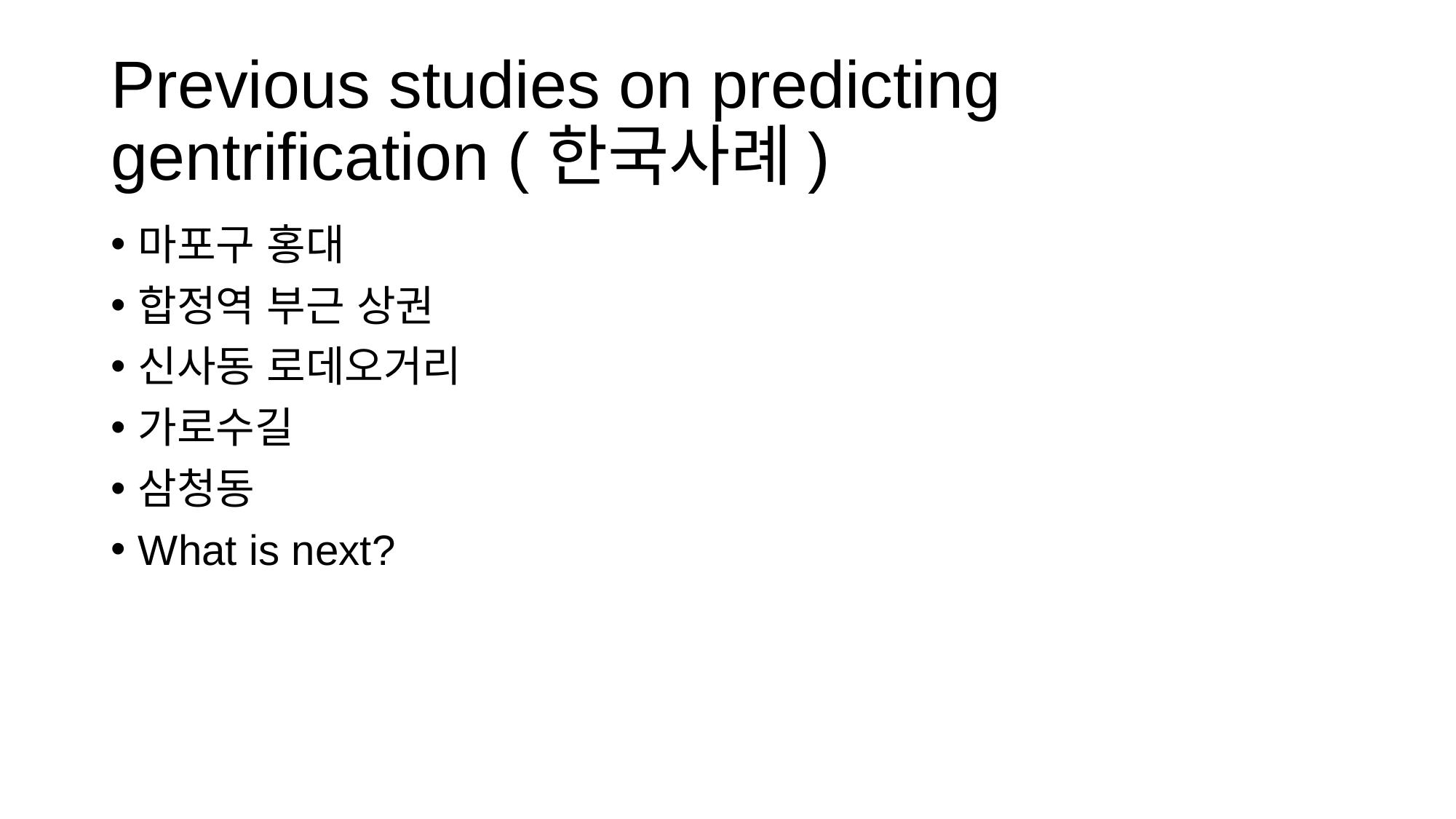

# Previous studies on predicting gentrification (한국사례)
마포구 홍대
합정역 부근 상권
신사동 로데오거리
가로수길
삼청동
What is next?